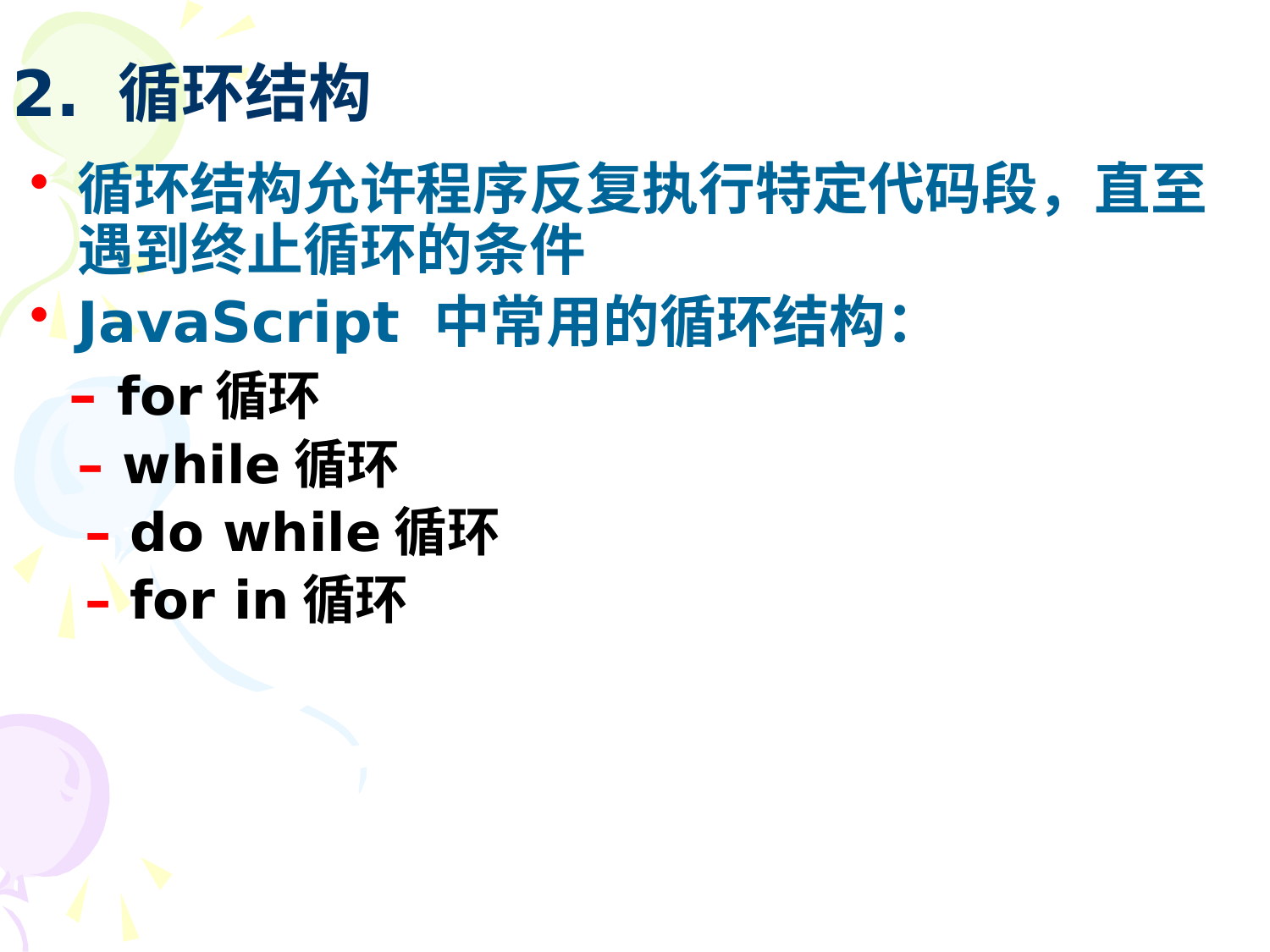

# 2. 循环结构
循环结构允许程序反复执行特定代码段，直至遇到终止循环的条件
JavaScript 中常用的循环结构：
  – for循环
	– while循环
   – do while循环
   – for in循环